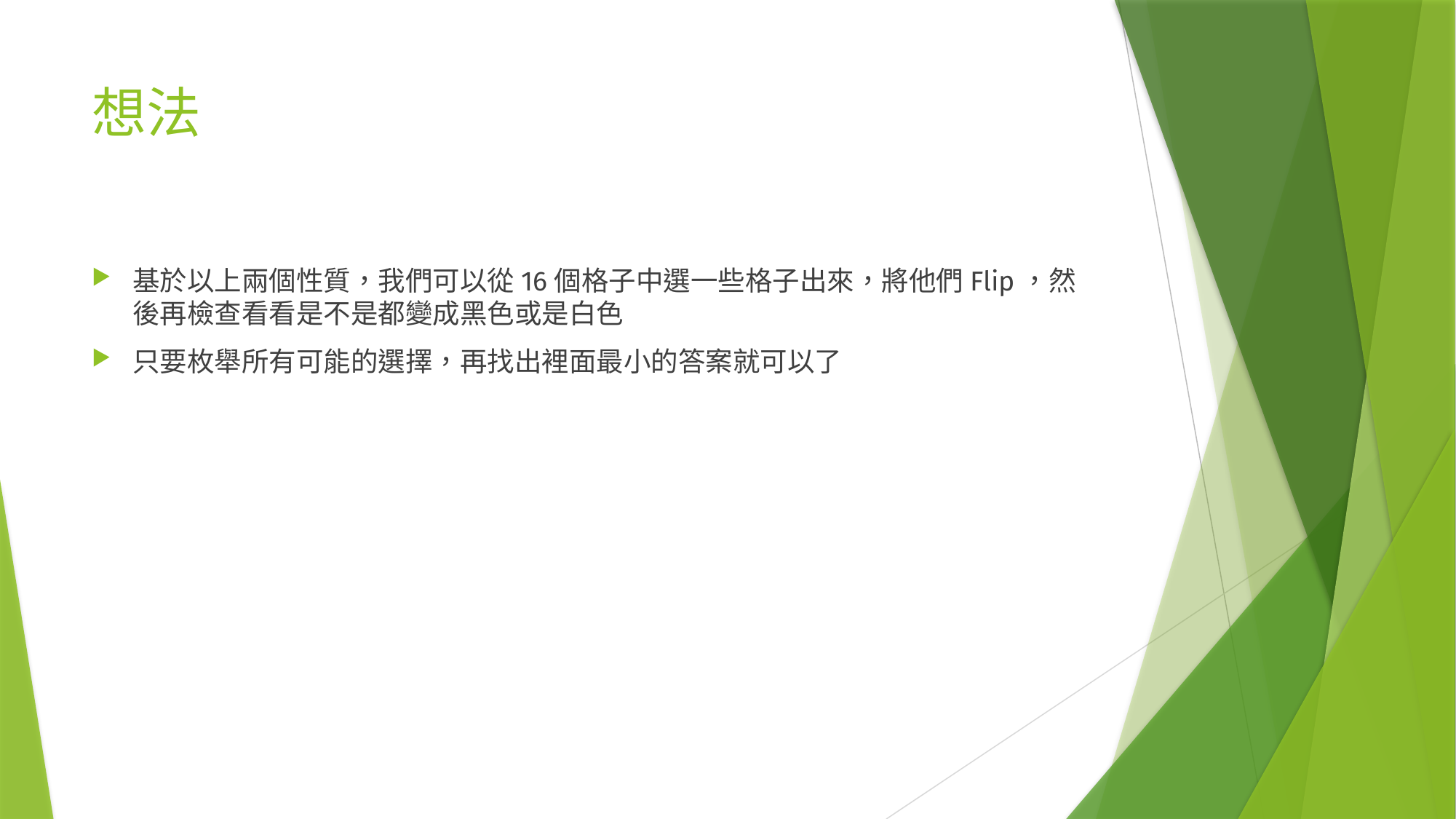

# 想法
基於以上兩個性質，我們可以從16個格子中選一些格子出來，將他們Flip，然後再檢查看看是不是都變成黑色或是白色
只要枚舉所有可能的選擇，再找出裡面最小的答案就可以了